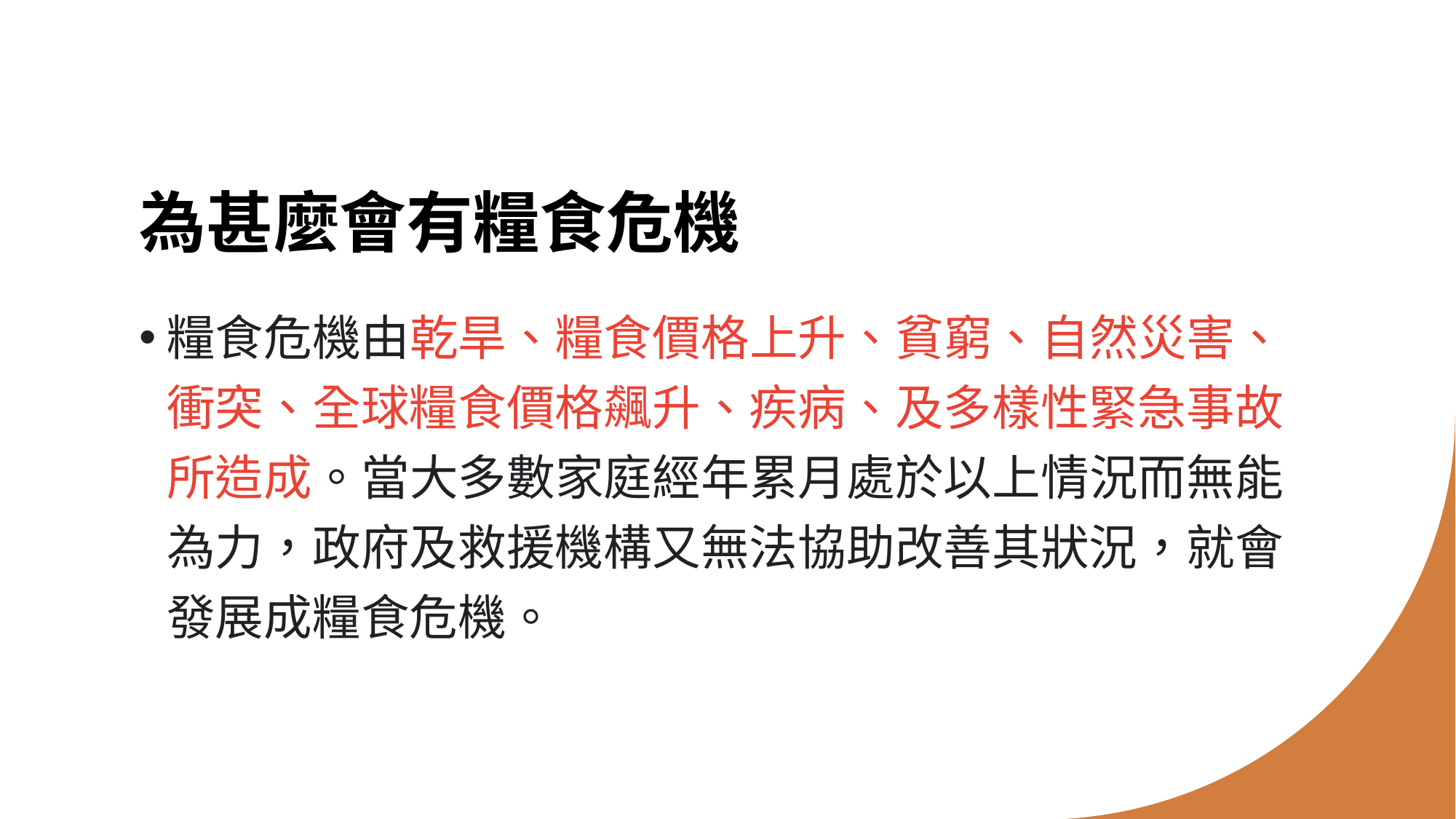

# 為甚麼會有糧食危機
糧食危機由乾旱、糧食價格上升、貧窮、自然災害、衝突、全球糧食價格飆升、疾病、及多樣性緊急事故所造成。當大多數家庭經年累月處於以上情況而無能為力，政府及救援機構又無法協助改善其狀況，就會發展成糧食危機。